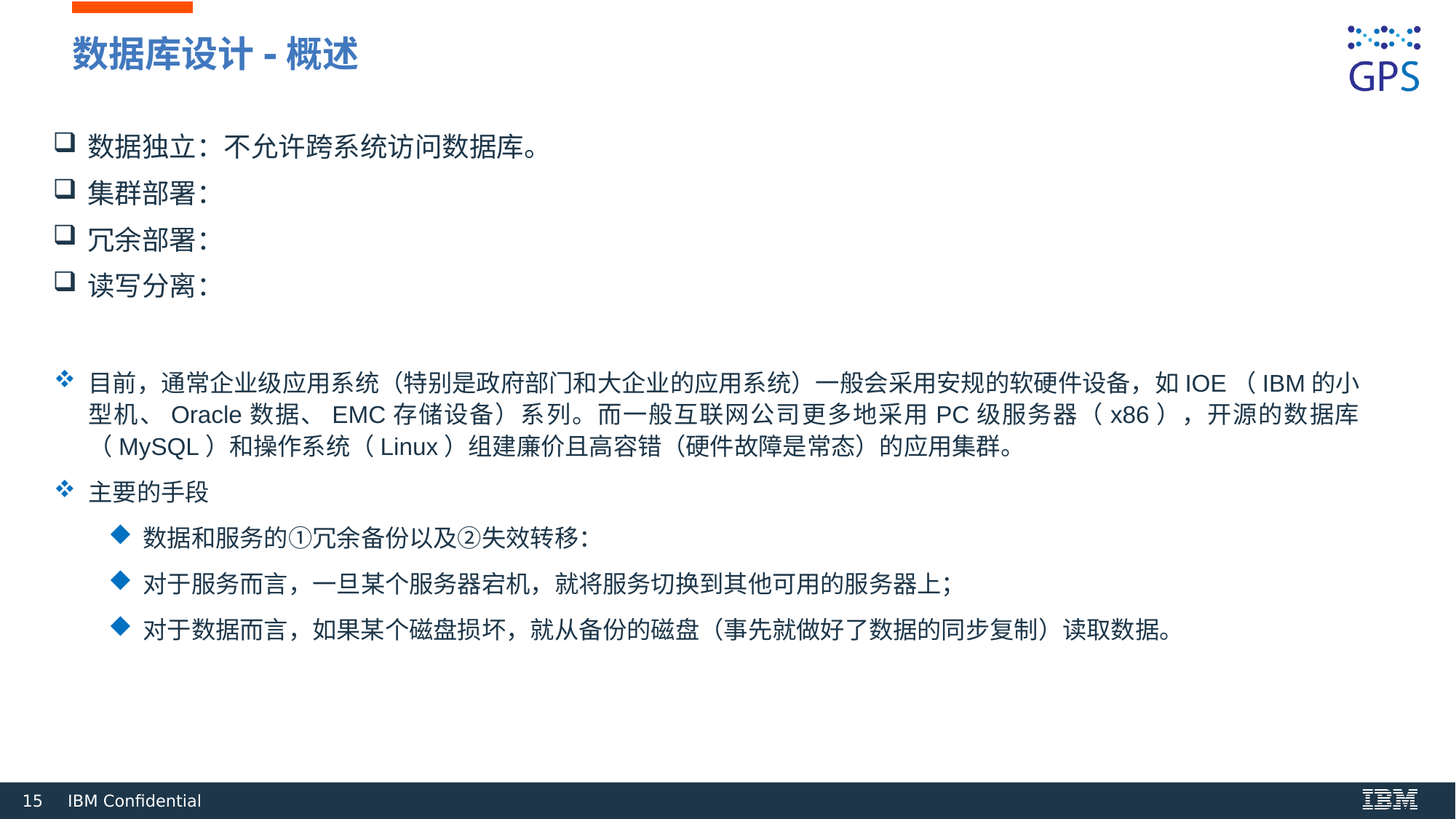

# 数据库设计-概述
数据独立：不允许跨系统访问数据库。
集群部署：
冗余部署：
读写分离：
目前，通常企业级应用系统（特别是政府部门和大企业的应用系统）一般会采用安规的软硬件设备，如IOE（IBM的小型机、Oracle数据、EMC存储设备）系列。而一般互联网公司更多地采用PC级服务器（x86），开源的数据库（MySQL）和操作系统（Linux）组建廉价且高容错（硬件故障是常态）的应用集群。
主要的手段
数据和服务的①冗余备份以及②失效转移：
对于服务而言，一旦某个服务器宕机，就将服务切换到其他可用的服务器上；
对于数据而言，如果某个磁盘损坏，就从备份的磁盘（事先就做好了数据的同步复制）读取数据。